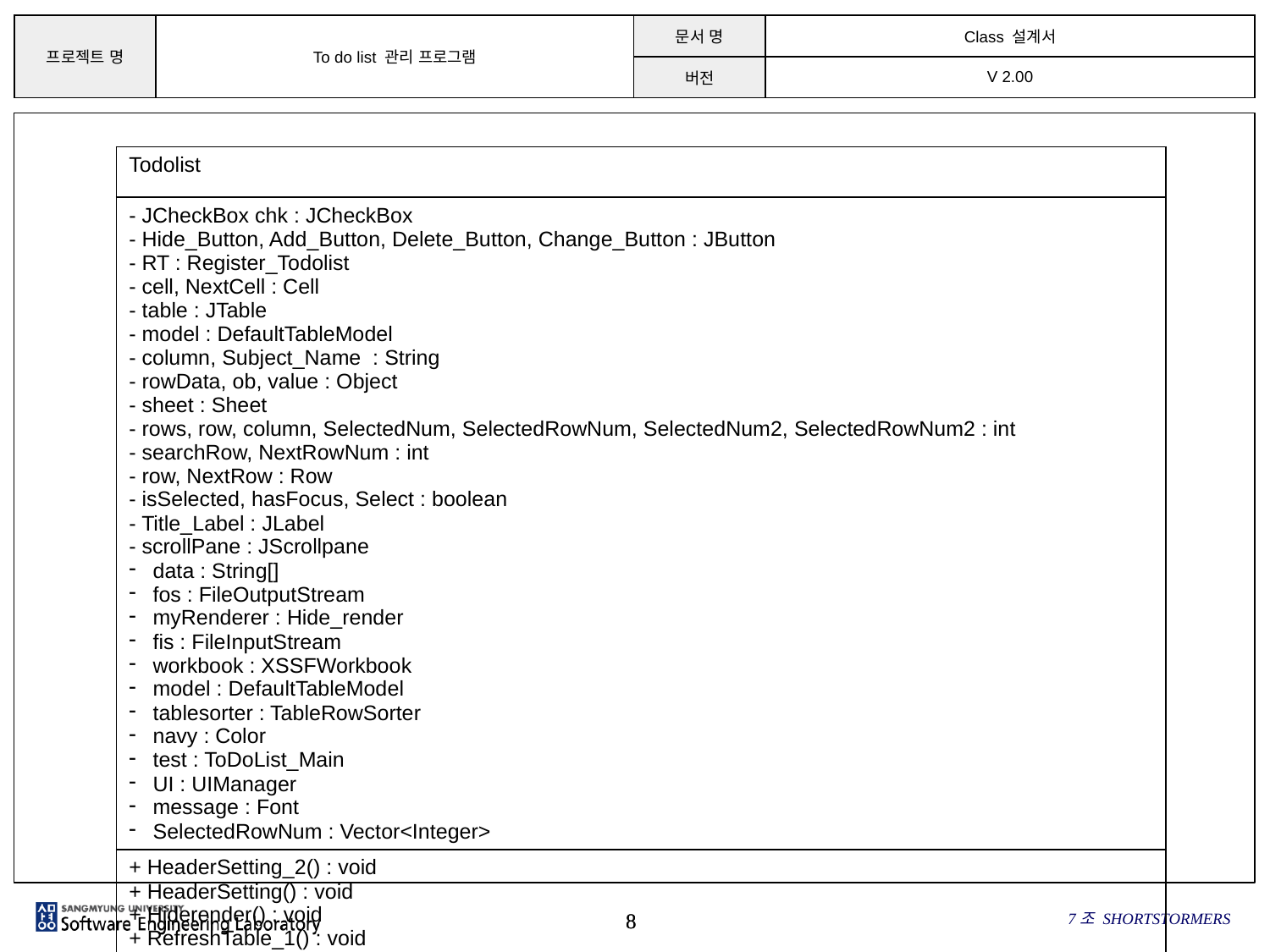

| Todolist |
| --- |
| - JCheckBox chk : JCheckBox - Hide\_Button, Add\_Button, Delete\_Button, Change\_Button : JButton - RT : Register\_Todolist - cell, NextCell : Cell - table : JTable - model : DefaultTableModel - column, Subject\_Name : String - rowData, ob, value : Object - sheet : Sheet - rows, row, column, SelectedNum, SelectedRowNum, SelectedNum2, SelectedRowNum2 : int - searchRow, NextRowNum : int - row, NextRow : Row - isSelected, hasFocus, Select : boolean - Title\_Label : JLabel - scrollPane : JScrollpane data : String[] fos : FileOutputStream myRenderer : Hide\_render fis : FileInputStream workbook : XSSFWorkbook model : DefaultTableModel tablesorter : TableRowSorter navy : Color test : ToDoList\_Main UI : UIManager message : Font SelectedRowNum : Vector<Integer> |
| + HeaderSetting\_2() : void + HeaderSetting() : void + Hiderender() : void + RefreshTable\_1() : void + RefreshTable\_2() : void + RefreshTable() : void + TableSetting() : void + isCellEditable(int row, int cloumn) : boolean + Todolist(String Subject\_Name) : void + windowClosing(WindowEvent e) : void + actionPerformed(ActionEvent e) : void |
7조 SHORTSTORMERS